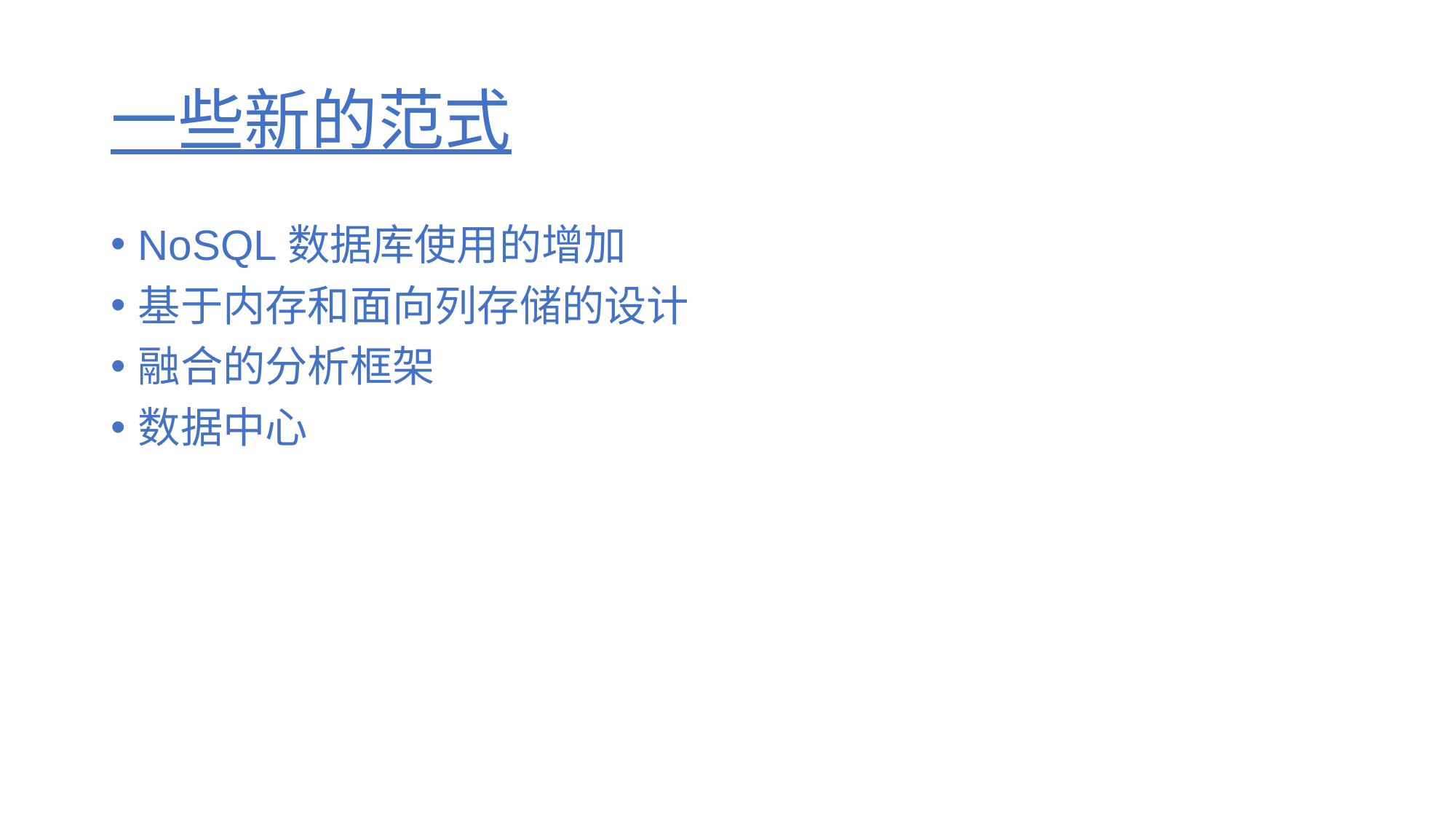

# 一些新的范式
NoSQL数据库使用的增加
基于内存和面向列存储的设计
融合的分析框架
数据中心